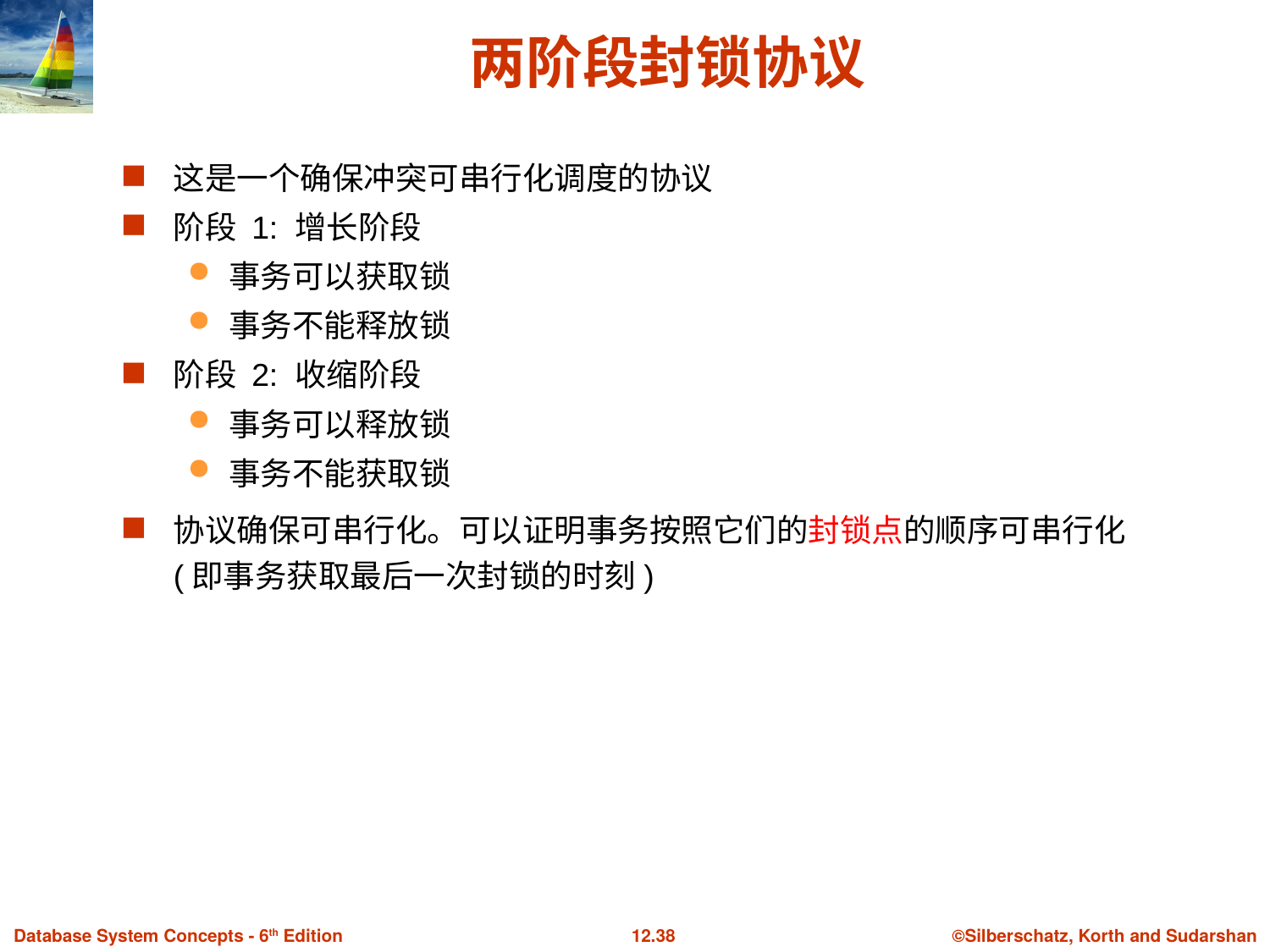

这是一个确保冲突可串行化调度的协议
阶段 1: 增长阶段
事务可以获取锁
事务不能释放锁
阶段 2: 收缩阶段
事务可以释放锁
事务不能获取锁
协议确保可串行化。可以证明事务按照它们的封锁点的顺序可串行化  (即事务获取最后一次封锁的时刻)
# 两阶段封锁协议